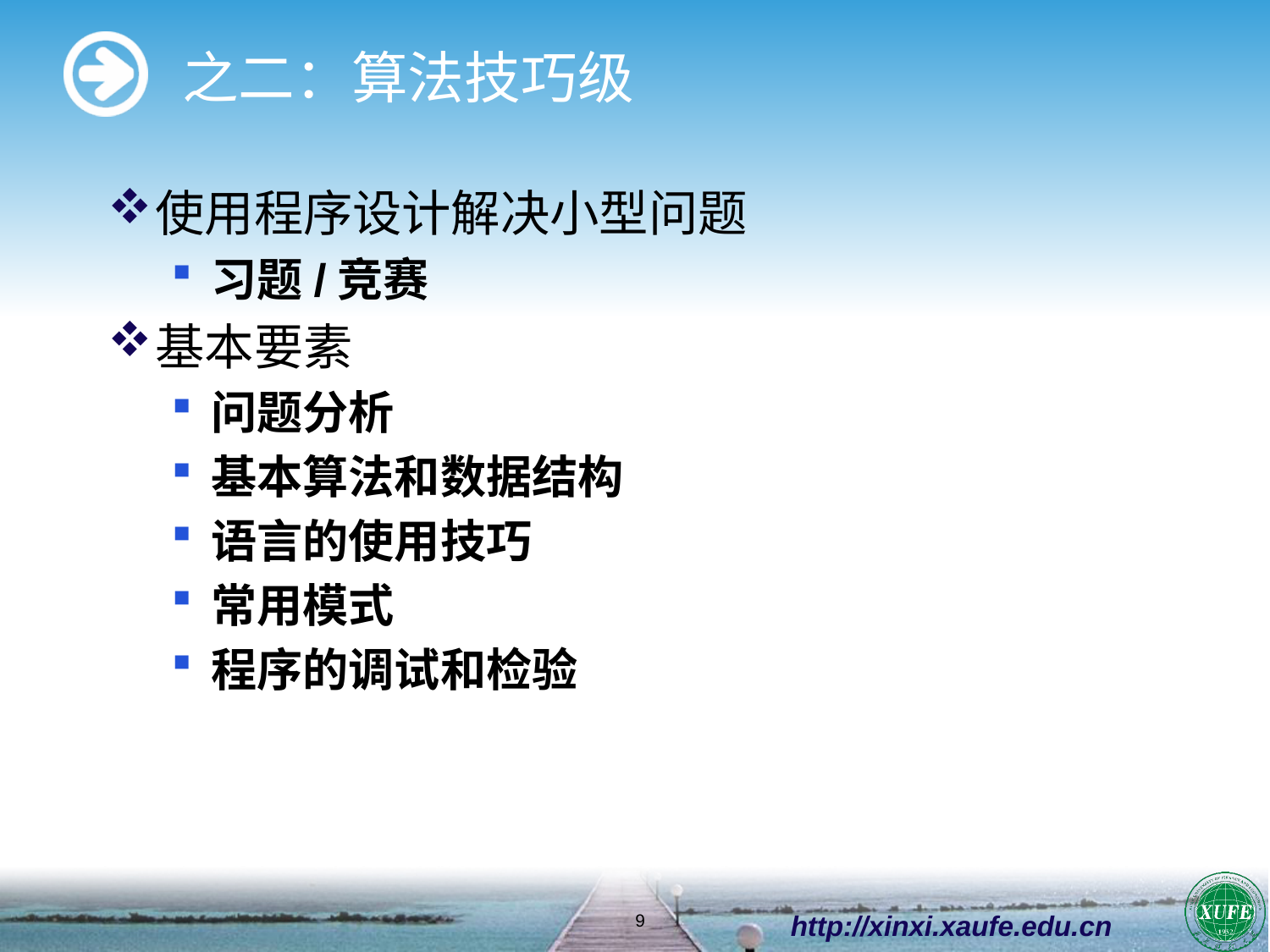

# 之二：算法技巧级
使用程序设计解决小型问题
习题/竞赛
基本要素
问题分析
基本算法和数据结构
语言的使用技巧
常用模式
程序的调试和检验
http://xinxi.xaufe.edu.cn
9